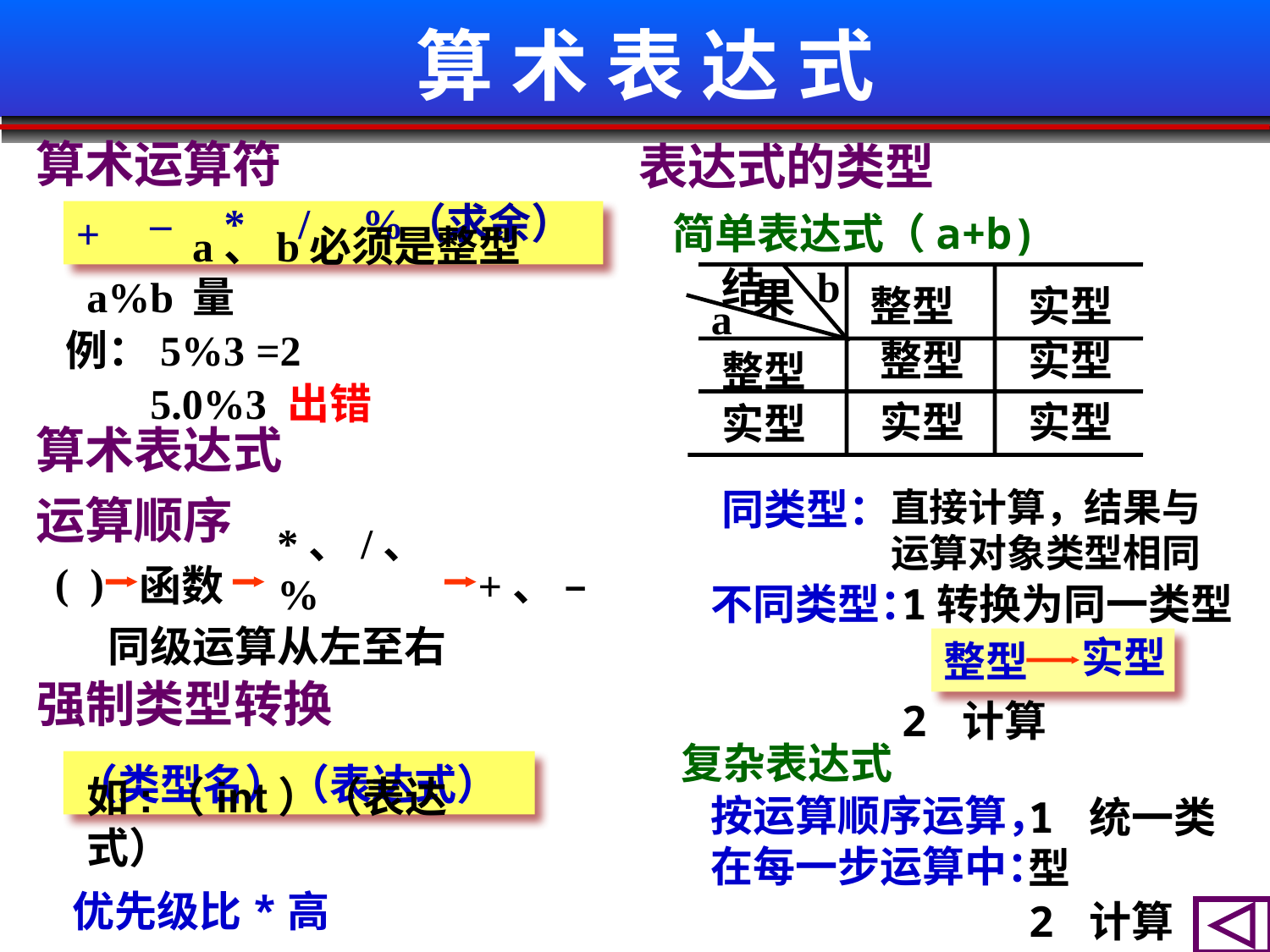

# 算 术 表 达 式

 算术运算符

 表达式的类型
–
*
/
%
（求余）
+
 简单表达式
（a+b)
b
a%b
a、b必须是整型量

结
果

整型
实型
a

例：5%3
=2
整型
实型

整型
5.0%3
出错
实型
实型

实型
 算术表达式

同类型：
直接计算，结果与运算对象类型相同
 运算顺序
(  )
函数
+、 –
*、/、%
不同类型：
1转换为同一类型

同级运算从左至右
实型
整型

 强制类型转换
2 计算
 复杂表达式
（类型名）（表达式）
按运算顺序运算，
在每一步运算中：
如:（int）（表达式）
1 统一类型
优先级比*高
2 计算